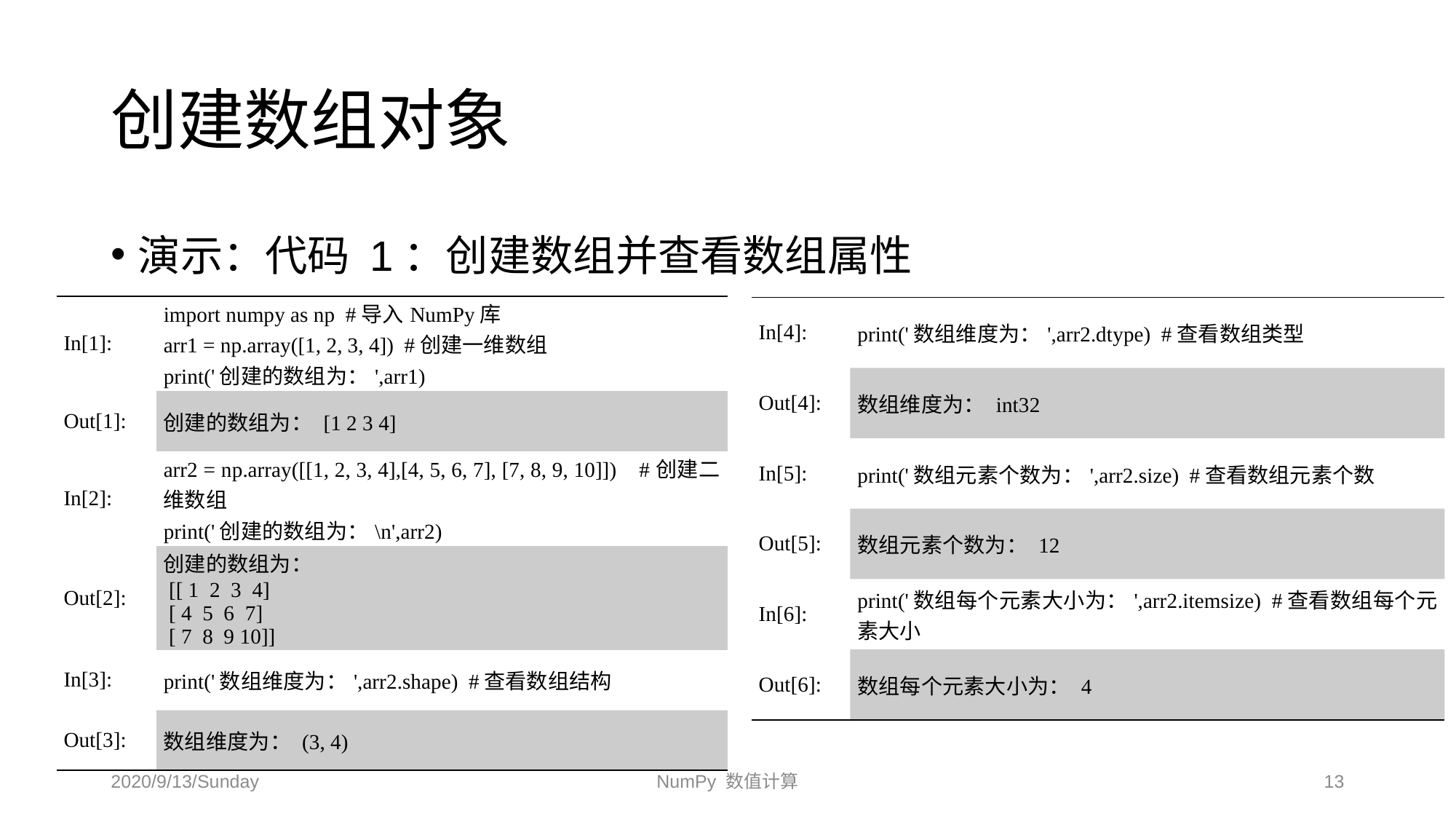

# 创建数组对象
演示：代码 1：创建数组并查看数组属性

| In[1]: | import numpy as np #导入NumPy库 arr1 = np.array([1, 2, 3, 4]) #创建一维数组 print('创建的数组为：',arr1) |
| --- | --- |
| Out[1]: | 创建的数组为： [1 2 3 4] |
| In[2]: | arr2 = np.array([[1, 2, 3, 4],[4, 5, 6, 7], [7, 8, 9, 10]]) #创建二维数组 print('创建的数组为：\n',arr2) |
| Out[2]: | 创建的数组为： [[ 1 2 3 4] [ 4 5 6 7] [ 7 8 9 10]] |
| In[3]: | print('数组维度为：',arr2.shape) #查看数组结构 |
| Out[3]: | 数组维度为： (3, 4) |
| In[4]: | print('数组维度为：',arr2.dtype) #查看数组类型 |
| --- | --- |
| Out[4]: | 数组维度为： int32 |
| In[5]: | print('数组元素个数为：',arr2.size) #查看数组元素个数 |
| Out[5]: | 数组元素个数为： 12 |
| In[6]: | print('数组每个元素大小为：',arr2.itemsize) #查看数组每个元素大小 |
| Out[6]: | 数组每个元素大小为： 4 |
2020/9/13/Sunday
NumPy 数值计算
13